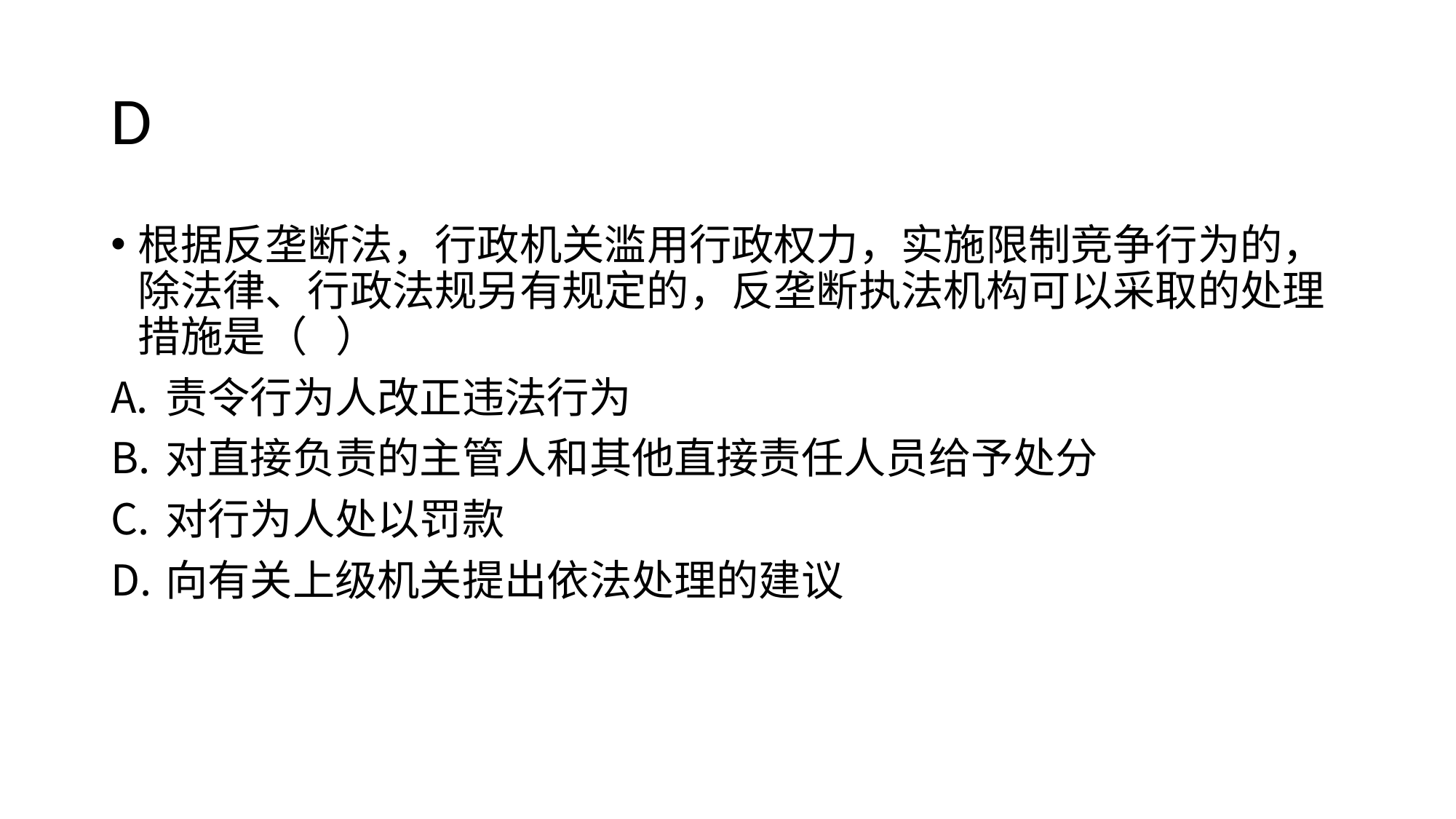

# D
根据反垄断法，行政机关滥用行政权力，实施限制竞争行为的，除法律、行政法规另有规定的，反垄断执法机构可以采取的处理措施是（   ）
责令行为人改正违法行为
对直接负责的主管人和其他直接责任人员给予处分
对行为人处以罚款
向有关上级机关提出依法处理的建议